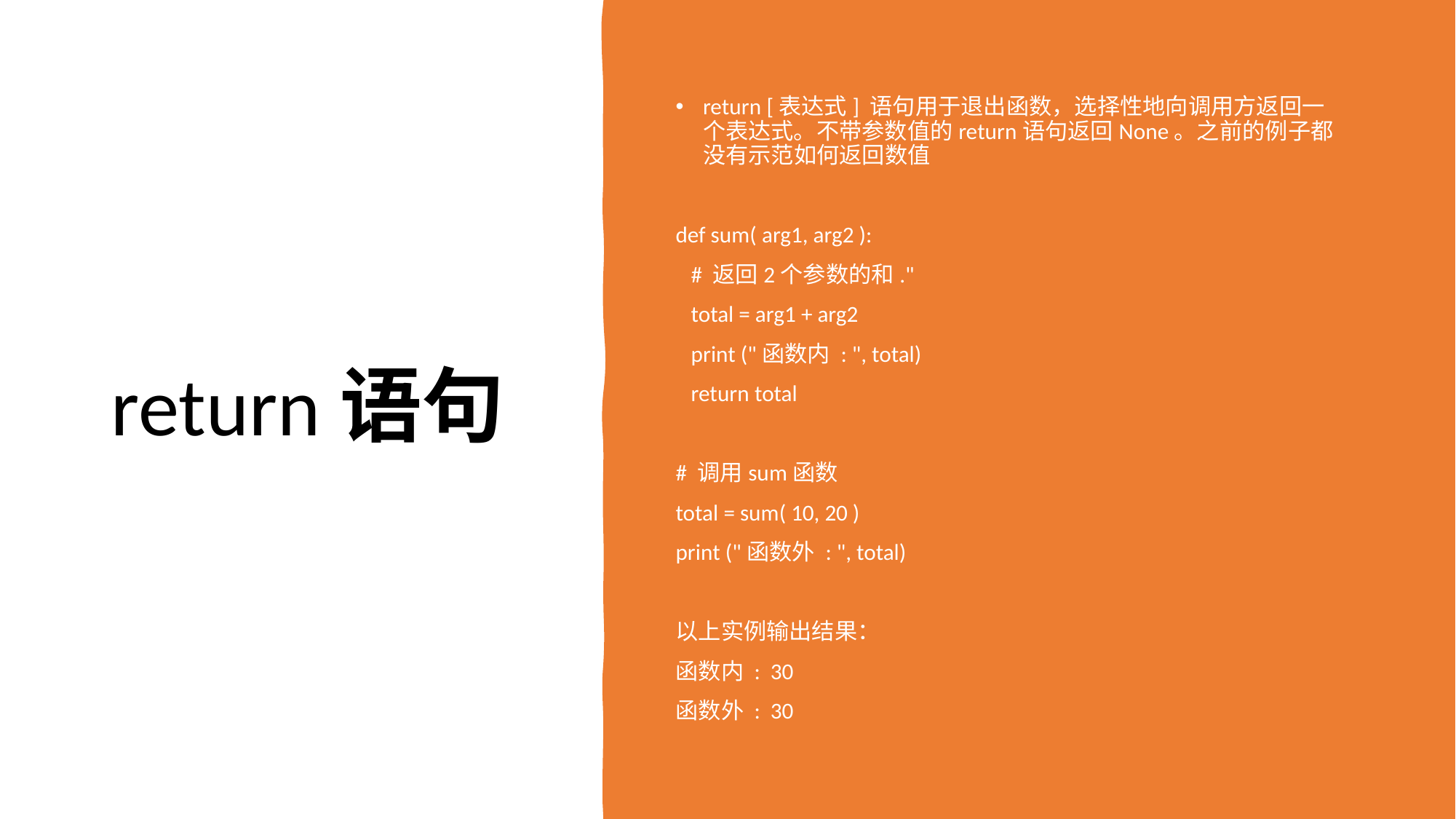

# return语句
return [表达式] 语句用于退出函数，选择性地向调用方返回一个表达式。不带参数值的return语句返回None。之前的例子都没有示范如何返回数值

def sum( arg1, arg2 ):
   # 返回2个参数的和."
   total = arg1 + arg2
   print ("函数内 : ", total)
   return total

# 调用sum函数
total = sum( 10, 20 )
print ("函数外 : ", total)

以上实例输出结果：
函数内 :  30
函数外 :  30